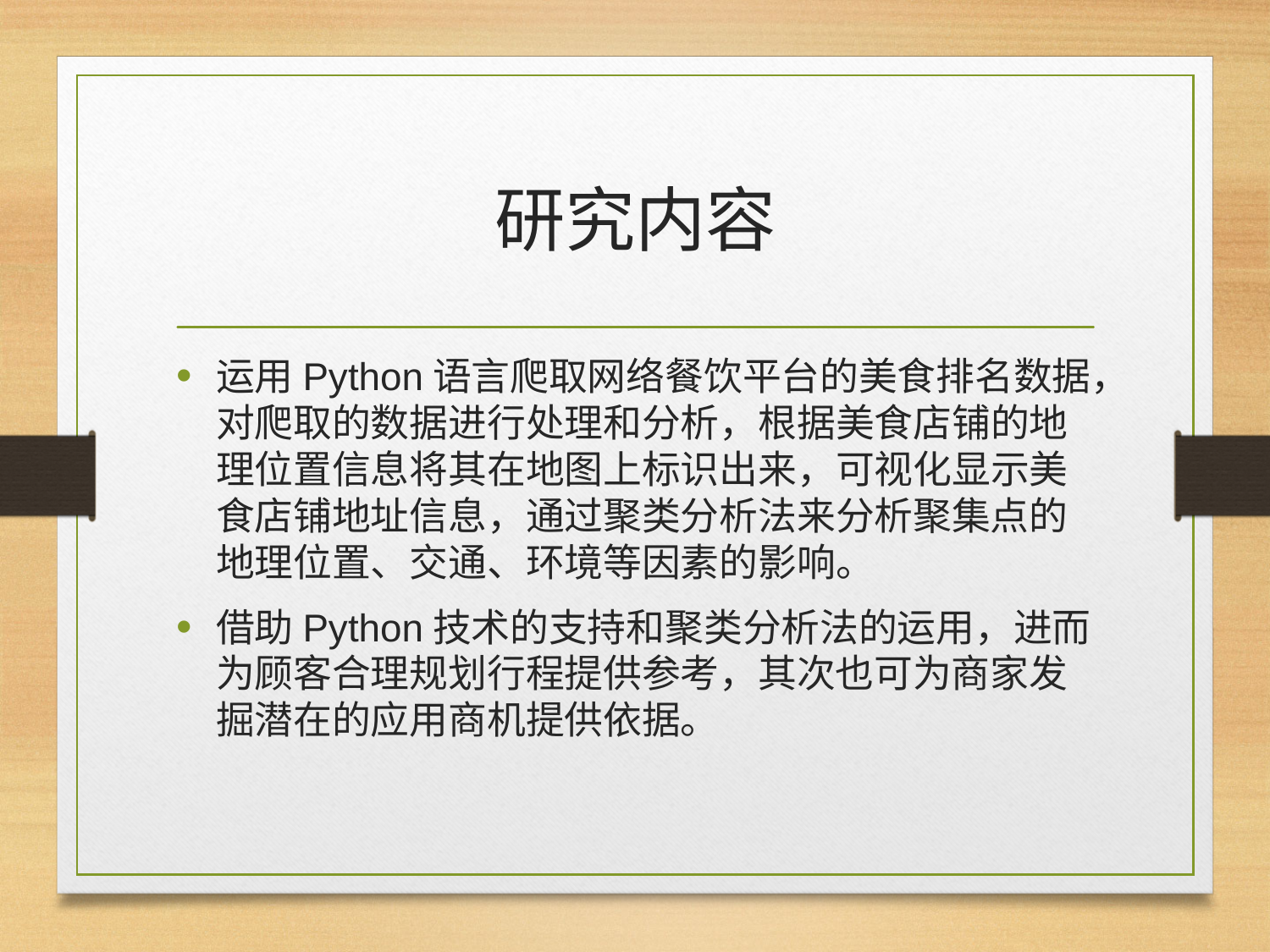

# 研究内容
运用Python语言爬取网络餐饮平台的美食排名数据，对爬取的数据进行处理和分析，根据美食店铺的地理位置信息将其在地图上标识出来，可视化显示美食店铺地址信息，通过聚类分析法来分析聚集点的地理位置、交通、环境等因素的影响。
借助Python技术的支持和聚类分析法的运用，进而为顾客合理规划行程提供参考，其次也可为商家发掘潜在的应用商机提供依据。